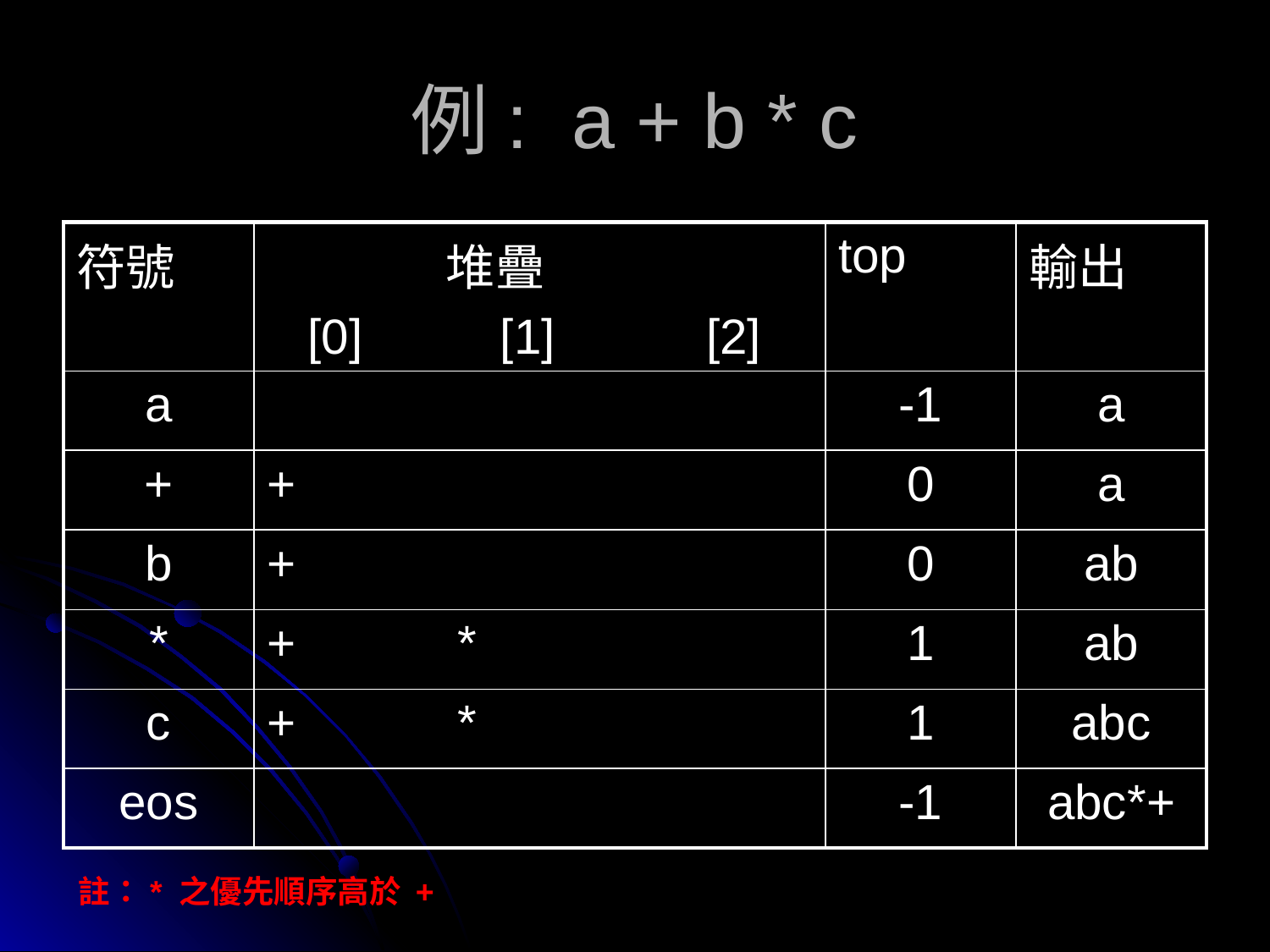

# 例:  a + b * c
| 符號 | 堆疊 [0] [1] [2] |  |  | top | 輸出 |
| --- | --- | --- | --- | --- | --- |
| a |  |  |  | -1 | a |
| + | + |  |  | 0 | a |
| b | + |  |  | 0 | ab |
| \* | + | \* |  | 1 | ab |
| c | + | \* |  | 1 | abc |
| eos |  |  |  | -1 | abc\*+ |
註：* 之優先順序高於 +